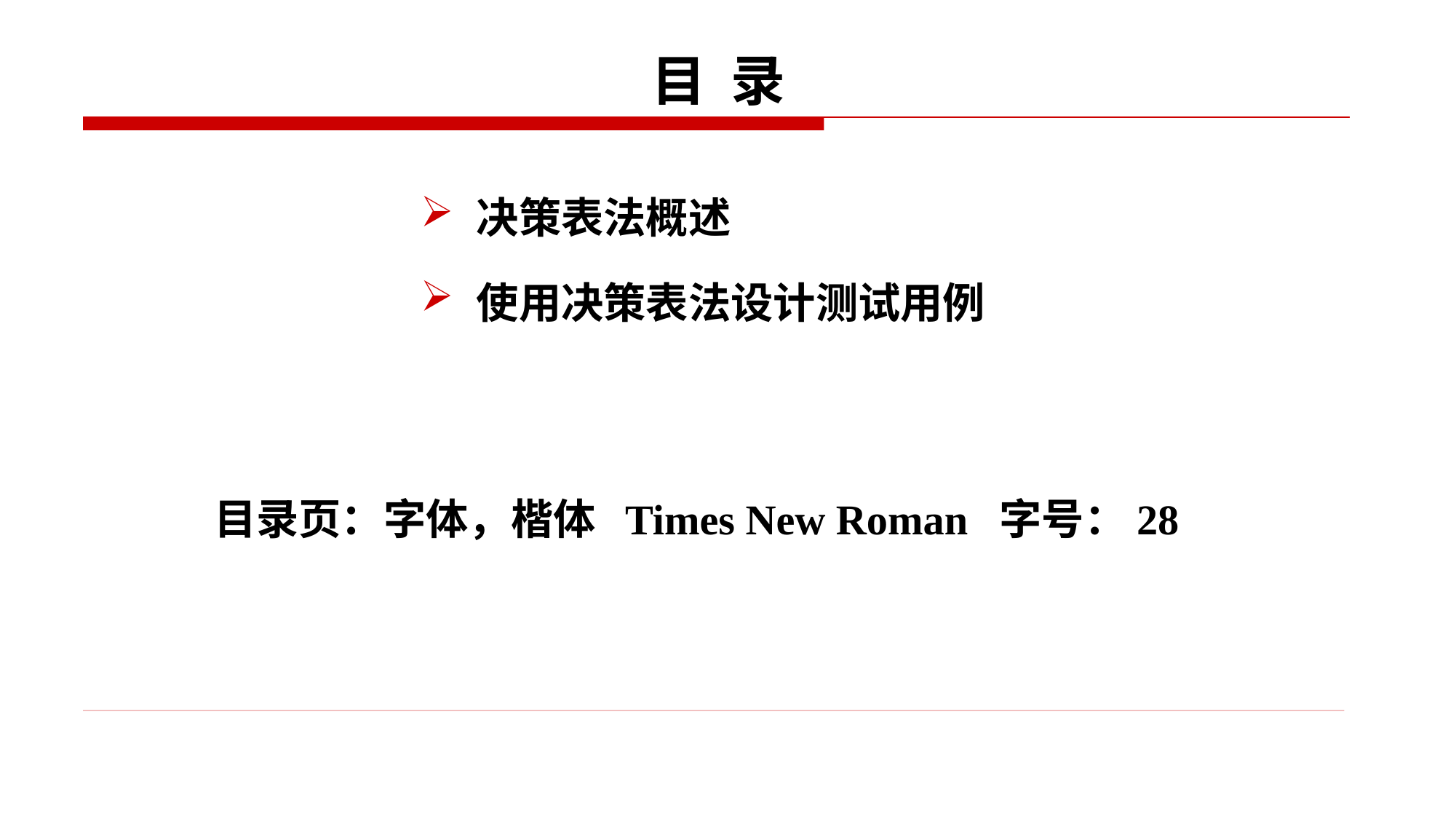

# 目  录
决策表法概述
使用决策表法设计测试用例

目录页：字体，楷体  Times New Roman  字号：28